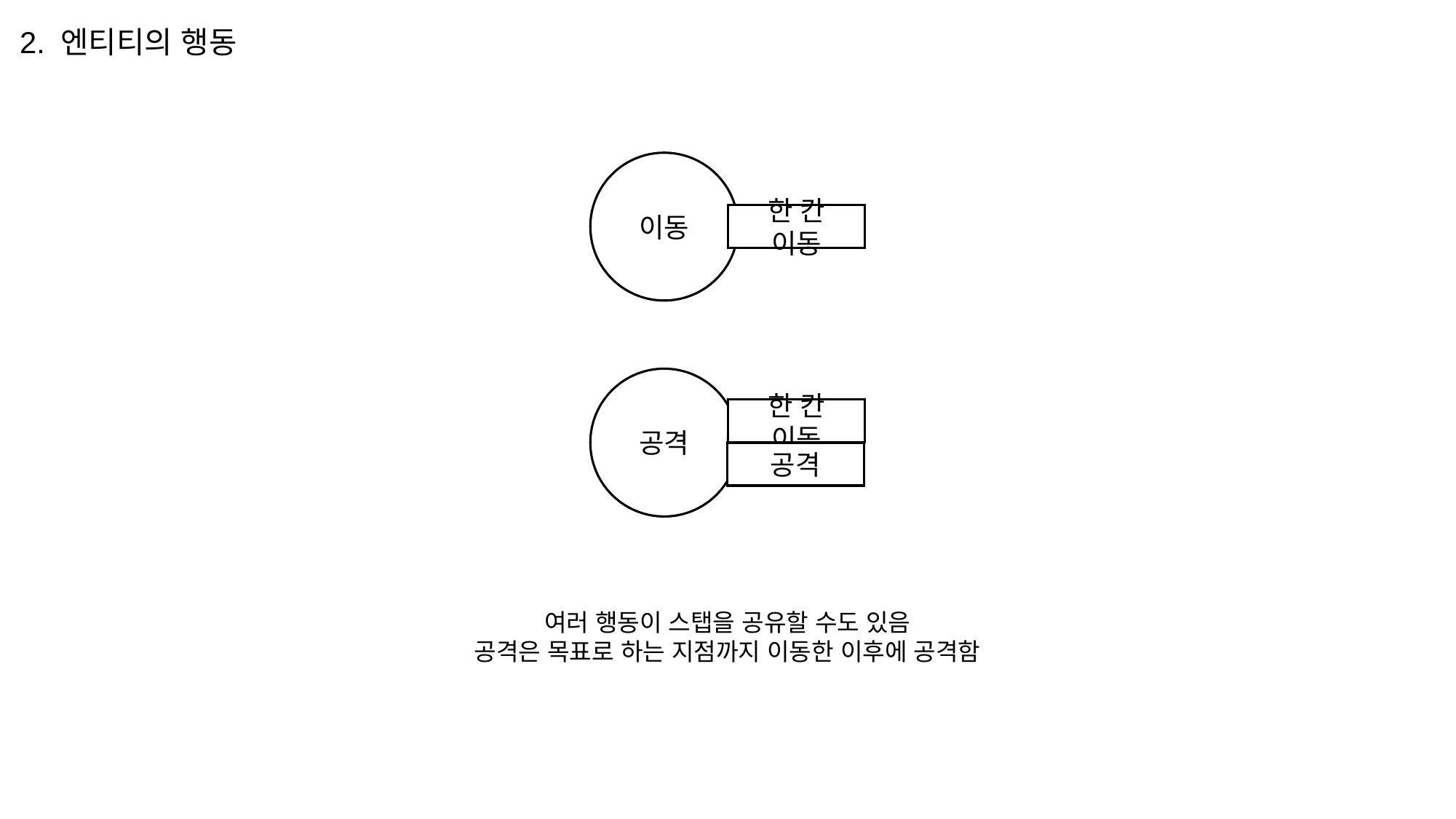

2. 엔티티의 행동
이동
한 칸 이동
공격
한 칸 이동
공격
여러 행동이 스탭을 공유할 수도 있음
공격은 목표로 하는 지점까지 이동한 이후에 공격함